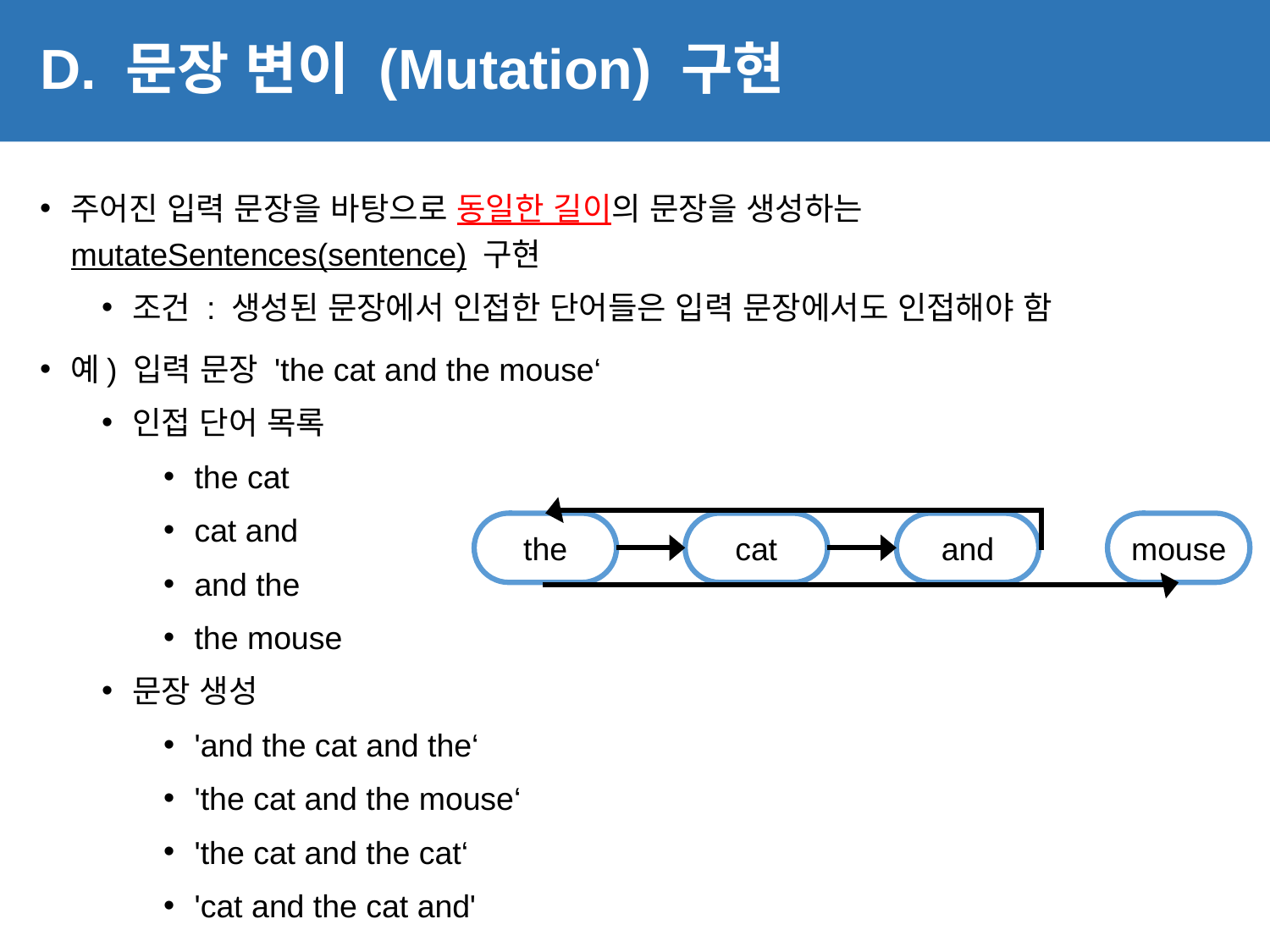

# D. 문장 변이 (Mutation) 구현
23
주어진 입력 문장을 바탕으로 동일한 길이의 문장을 생성하는 mutateSentences(sentence) 구현
조건 : 생성된 문장에서 인접한 단어들은 입력 문장에서도 인접해야 함
예) 입력 문장 'the cat and the mouse‘
인접 단어 목록
the cat
cat and
and the
the mouse
문장 생성
'and the cat and the‘
'the cat and the mouse‘
'the cat and the cat‘
'cat and the cat and'
the
cat
and
mouse